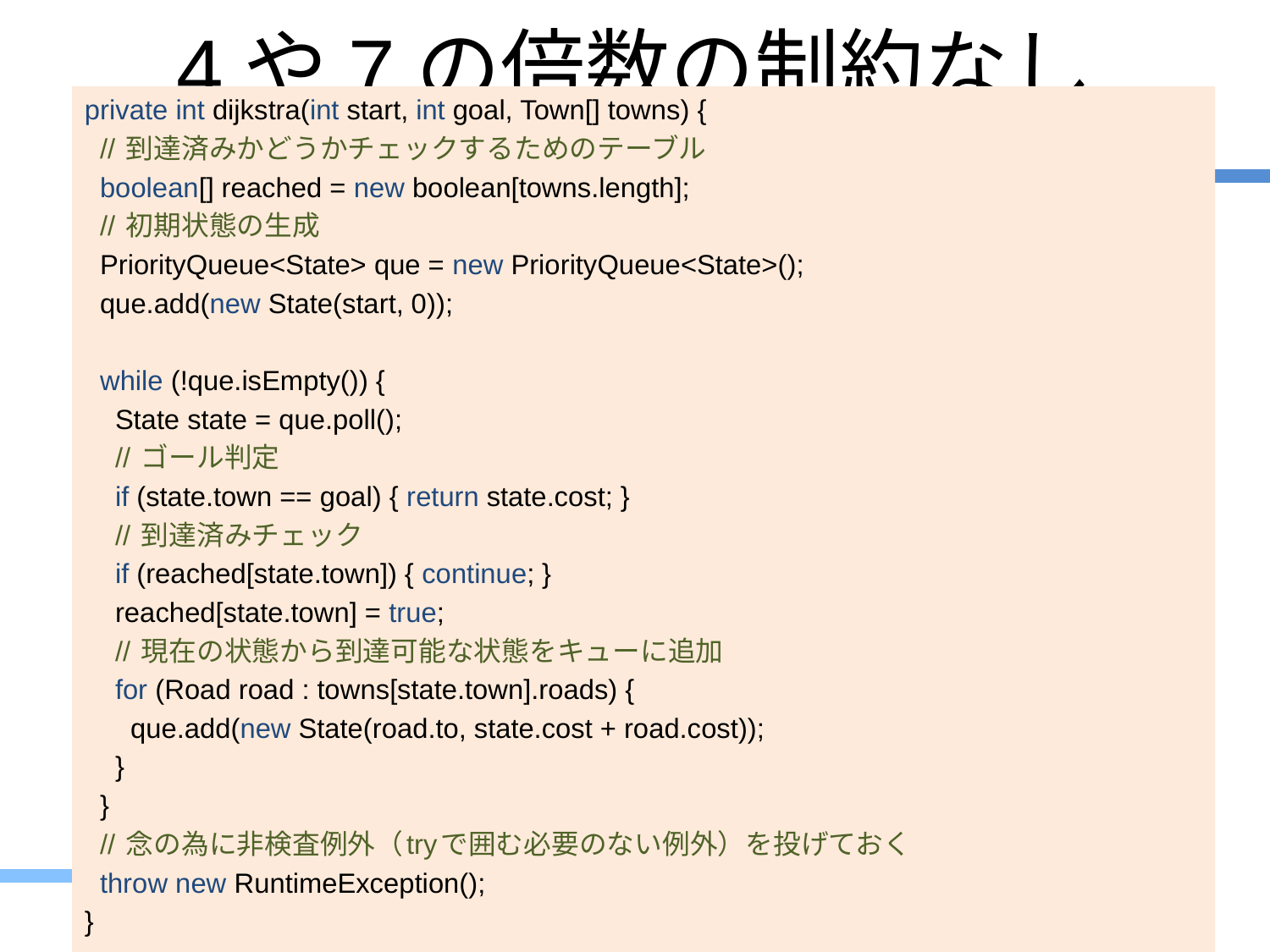

# 4や7の倍数の制約なし
private int dijkstra(int start, int goal, Town[] towns) {
  // 到達済みかどうかチェックするためのテーブル
  boolean[] reached = new boolean[towns.length];
  // 初期状態の生成
  PriorityQueue<State> que = new PriorityQueue<State>();
  que.add(new State(start, 0));

  while (!que.isEmpty()) {
    State state = que.poll();
    // ゴール判定
    if (state.town == goal) { return state.cost; }
    // 到達済みチェック
    if (reached[state.town]) { continue; }
    reached[state.town] = true;
    // 現在の状態から到達可能な状態をキューに追加
    for (Road road : towns[state.town].roads) {
      que.add(new State(road.to, state.cost + road.cost));
    }
  }
  // 念の為に非検査例外（tryで囲む必要のない例外）を投げておく
  throw new RuntimeException();
}
2012/6/11

11